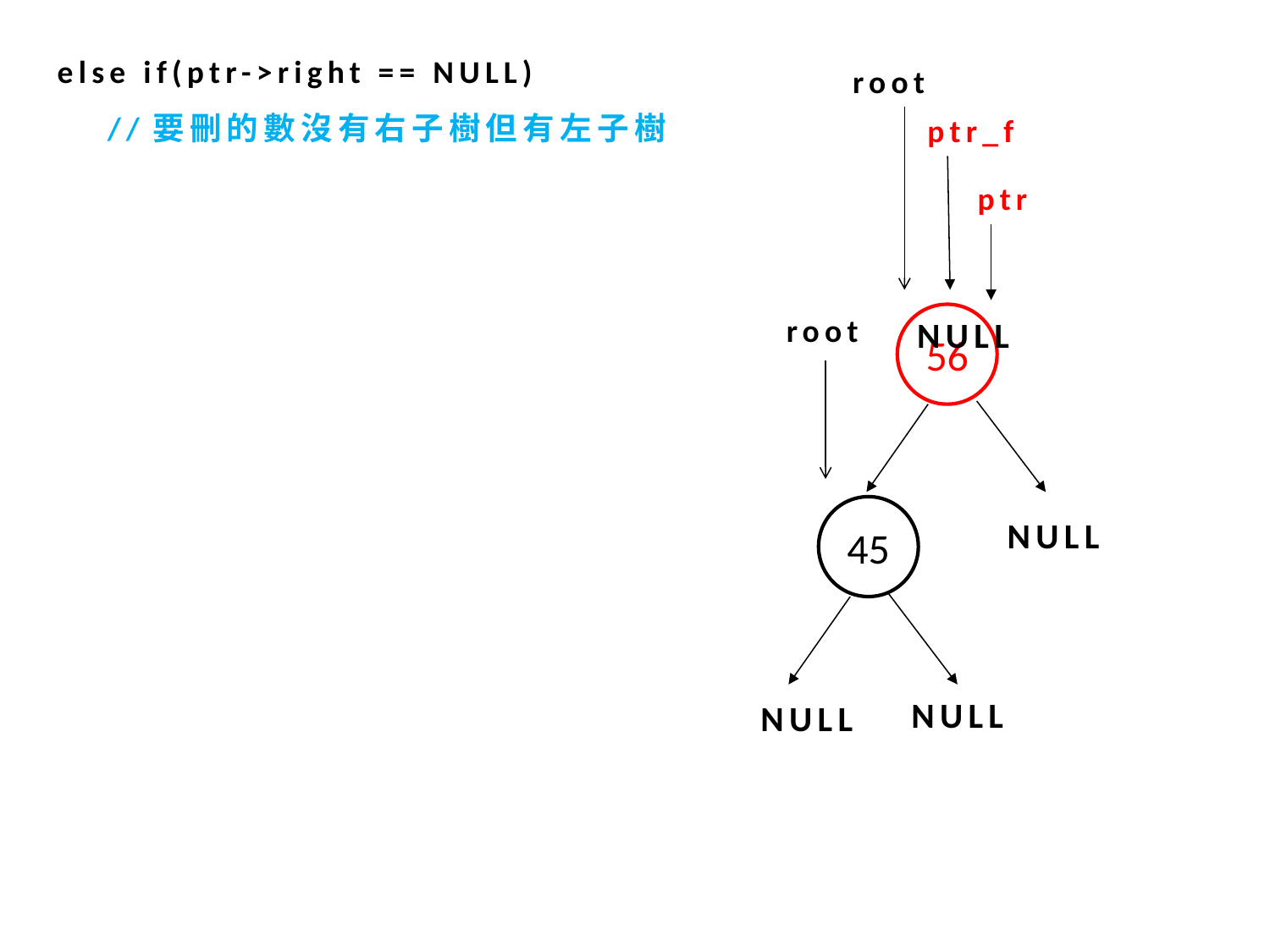

else if(ptr->right == NULL)                     //要刪的數沒有右子樹但有左子樹
root
ptr_f
ptr
root
56
NULL
45
NULL
NULL
NULL